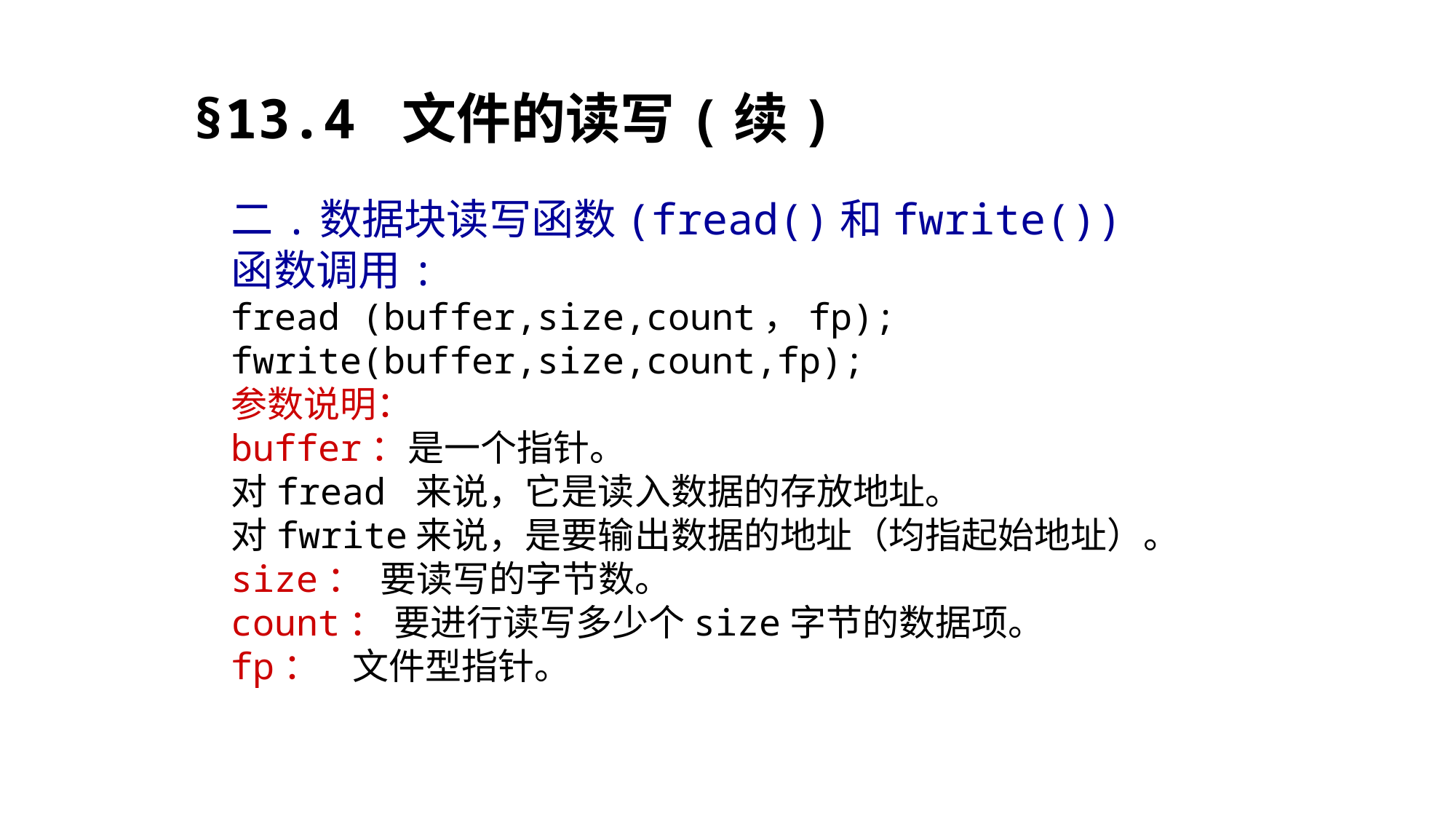

§13.4 文件的读写(续)
二.数据块读写函数(fread()和fwrite())
函数调用:
fread (buffer,size,count，fp);
fwrite(buffer,size,count,fp);
参数说明：
buffer：是一个指针。
对fread 来说，它是读入数据的存放地址。
对fwrite来说，是要输出数据的地址（均指起始地址）。
size：  要读写的字节数。
count： 要进行读写多少个size字节的数据项。
fp：    文件型指针。